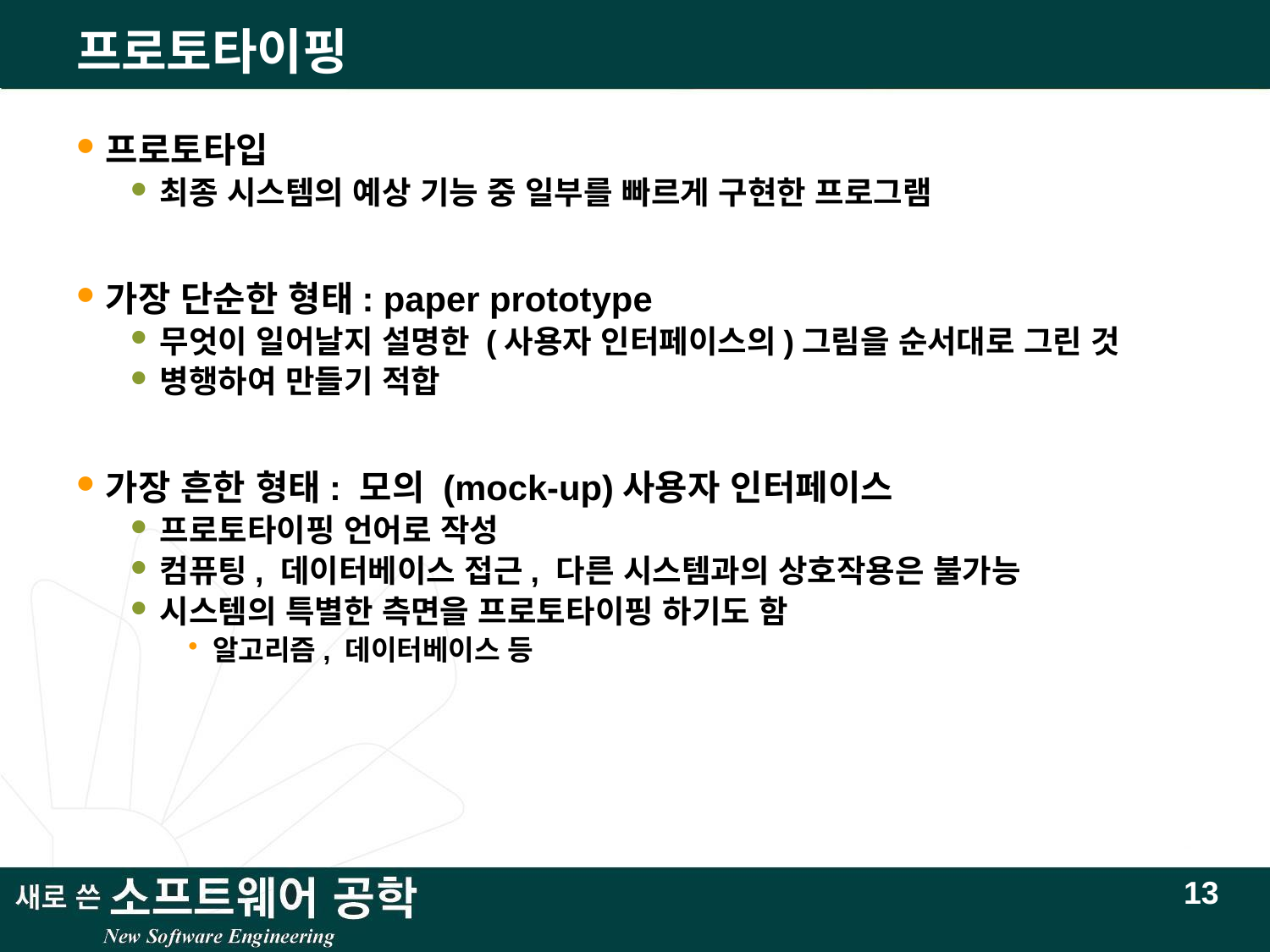

# 프로토타이핑
프로토타입
최종 시스템의 예상 기능 중 일부를 빠르게 구현한 프로그램

가장 단순한 형태: paper prototype
무엇이 일어날지 설명한 (사용자 인터페이스의)그림을 순서대로 그린 것
병행하여 만들기 적합

가장 흔한 형태: 모의 (mock-up)사용자 인터페이스
프로토타이핑 언어로 작성
컴퓨팅, 데이터베이스 접근, 다른 시스템과의 상호작용은 불가능
시스템의 특별한 측면을 프로토타이핑 하기도 함
알고리즘, 데이터베이스 등

13